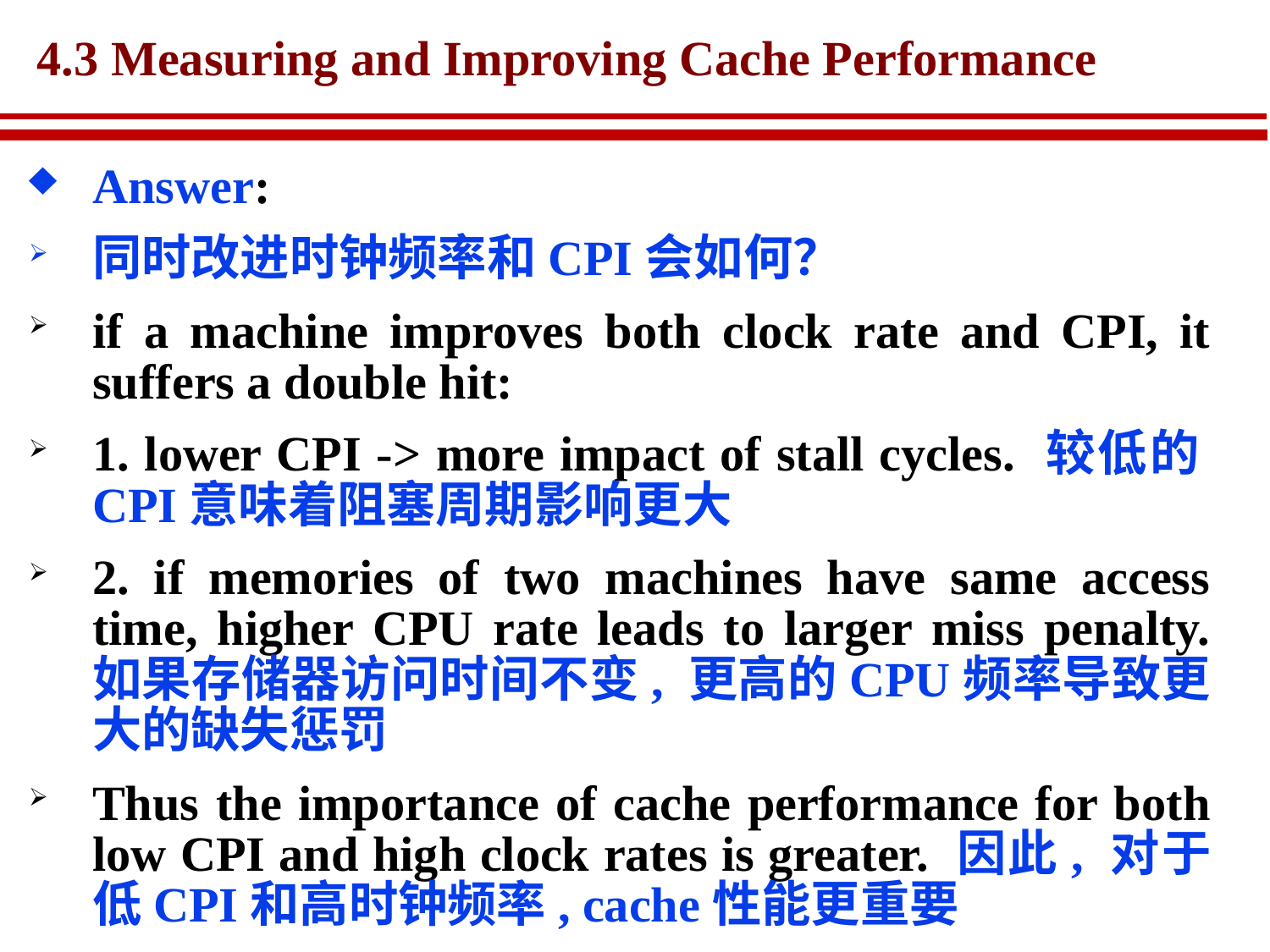

# 4.3 Measuring and Improving Cache Performance
Answer:
同时改进时钟频率和CPI会如何？
if a machine improves both clock rate and CPI, it suffers a double hit:
1. lower CPI -> more impact of stall cycles. 较低的CPI意味着阻塞周期影响更大
2. if memories of two machines have same access time, higher CPU rate leads to larger miss penalty. 如果存储器访问时间不变, 更高的CPU频率导致更大的缺失惩罚
Thus the importance of cache performance for both low CPI and high clock rates is greater. 因此, 对于低CPI和高时钟频率, cache性能更重要